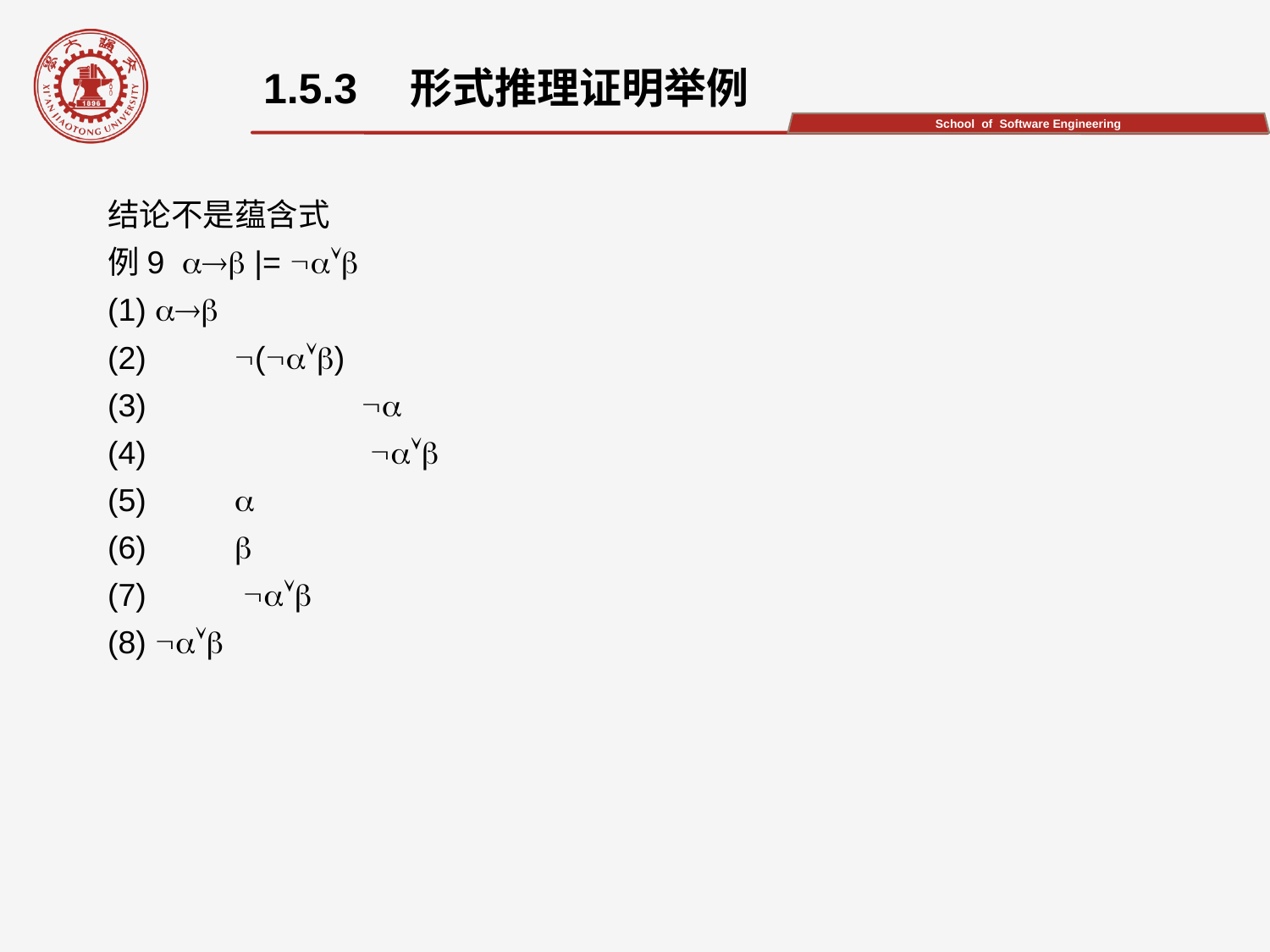

1.5.3　形式推理证明举例
结论不是蕴含式
例9  α→β |= ¬α∨β
(1) α→β
(2) 	¬(¬α∨β)
(3)		¬α
(4)		 ¬α∨β
(5)	α
(6)	β
(7)	 ¬α∨β
(8) ¬α∨β